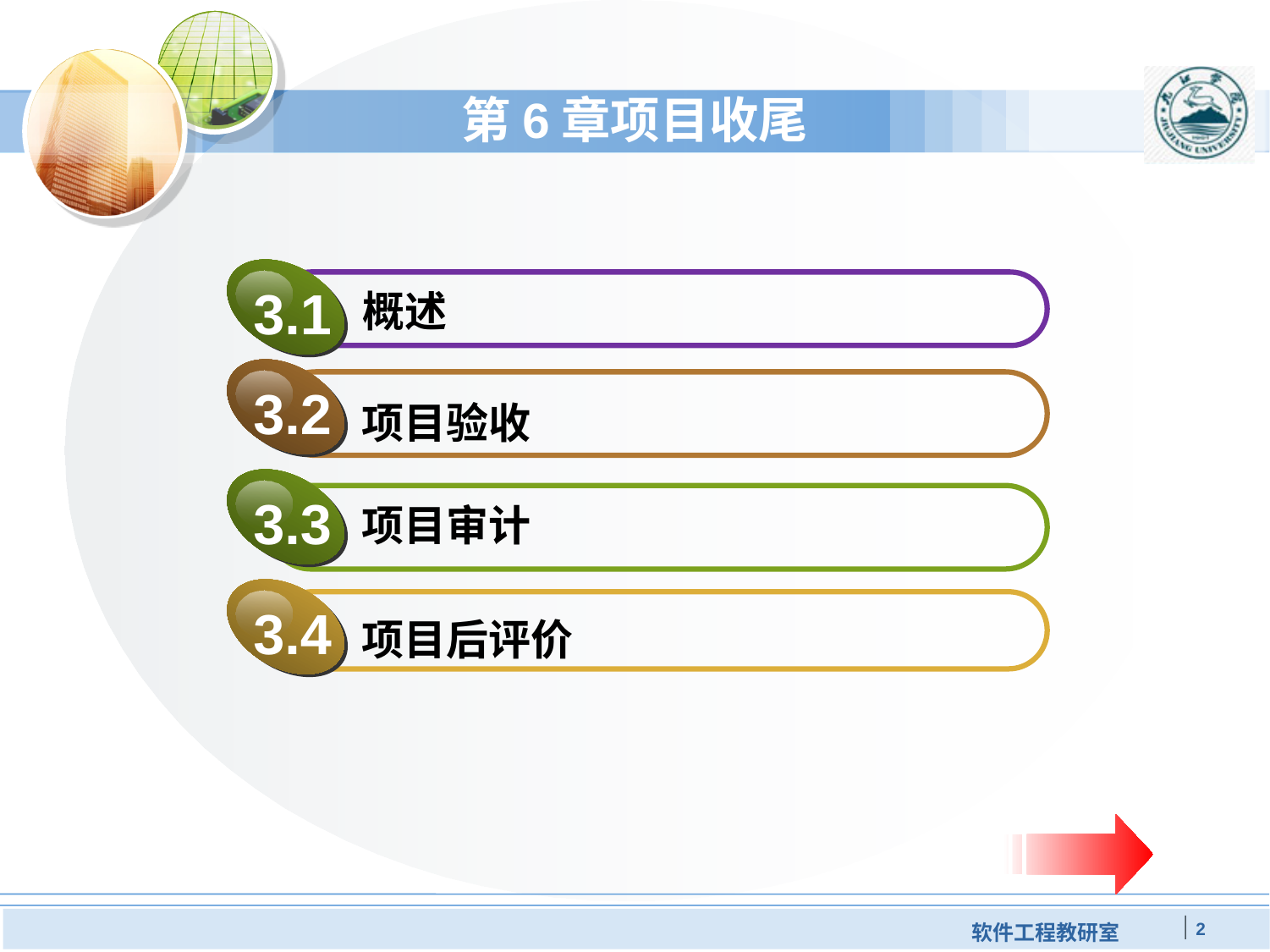

# 第6章项目收尾

概述
3.1

3.2

项目验收

3.3

项目审计

3.4

项目后评价